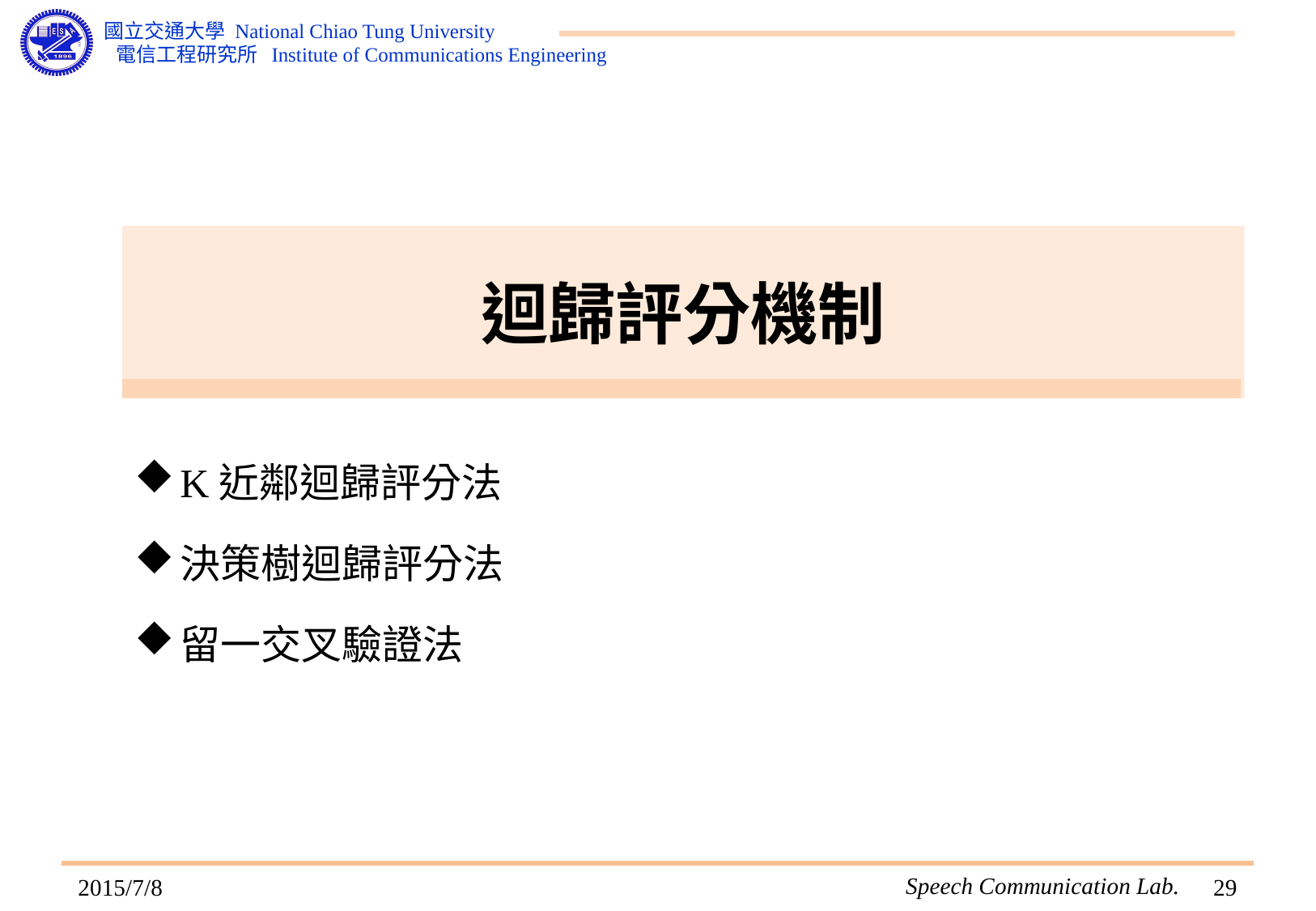

# 迴歸評分機制

K近鄰迴歸評分法
決策樹迴歸評分法
留一交叉驗證法
2015/7/8
29